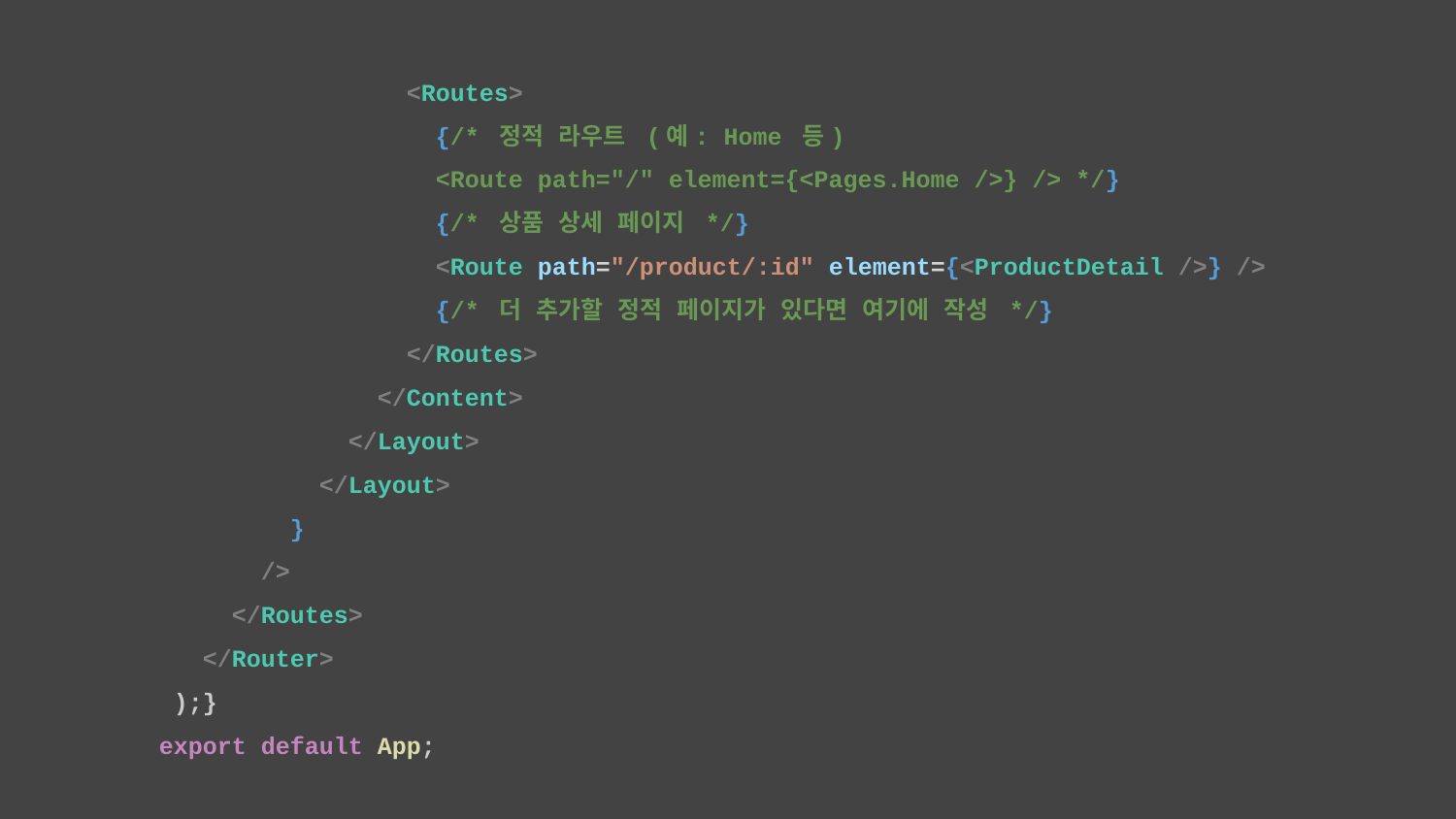

<Routes>
                   {/* 정적 라우트 (예: Home 등)
                   <Route path="/" element={<Pages.Home />} /> */}
                   {/* 상품 상세 페이지 */}
                   <Route path="/product/:id" element={<ProductDetail />} />
                   {/* 더 추가할 정적 페이지가 있다면 여기에 작성 */}
                 </Routes>
               </Content>
             </Layout>
           </Layout>
         }
       />
     </Routes>
   </Router>
 );}
export default App;